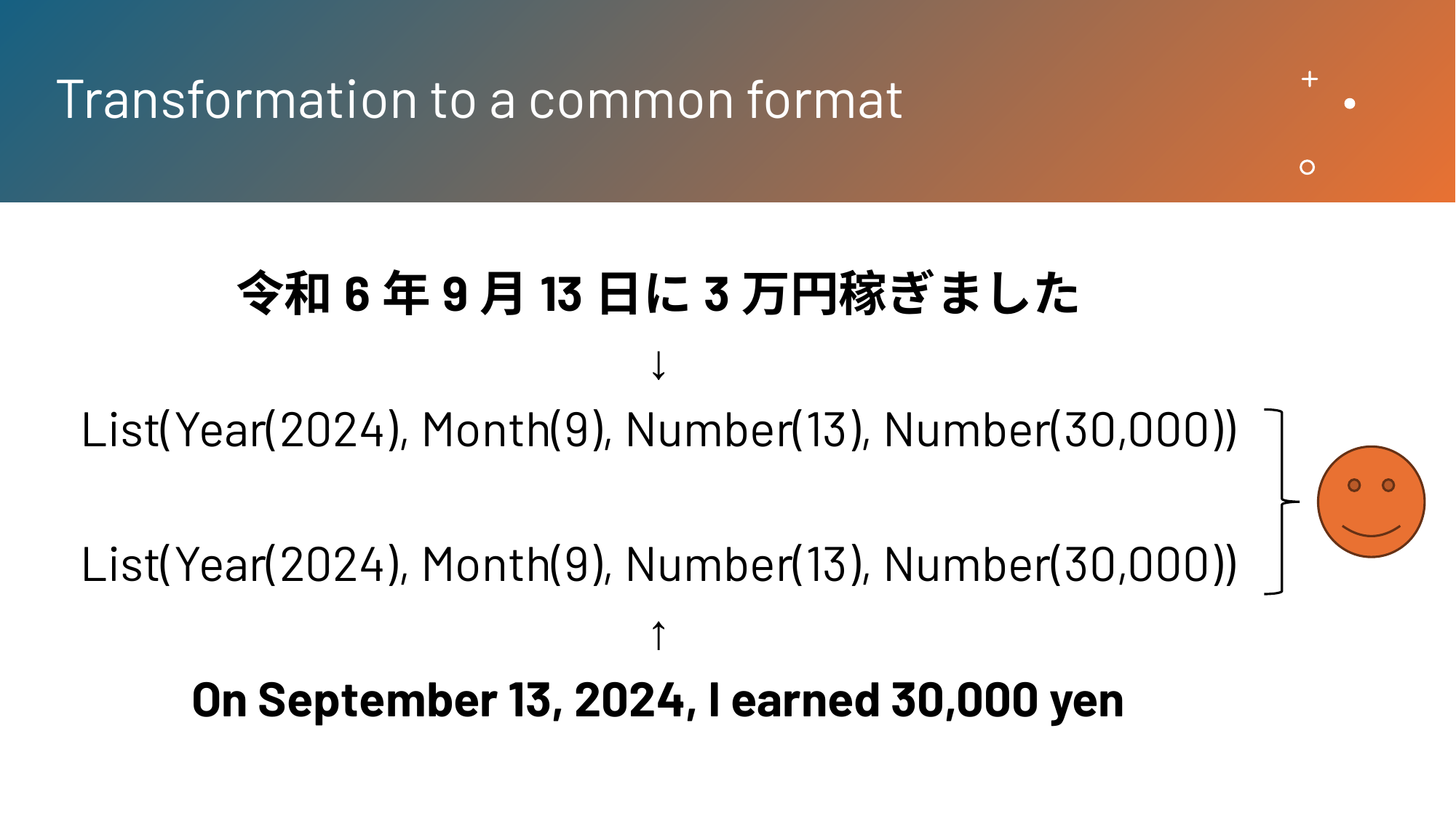

# Transformation to a common format

令和6年9月13日に3万円稼ぎました
↓
List(Year(2024), Month(9), Number(13), Number(30,000))

List(Year(2024), Month(9), Number(13), Number(30,000))
↑
On September 13, 2024, I earned 30,000 yen